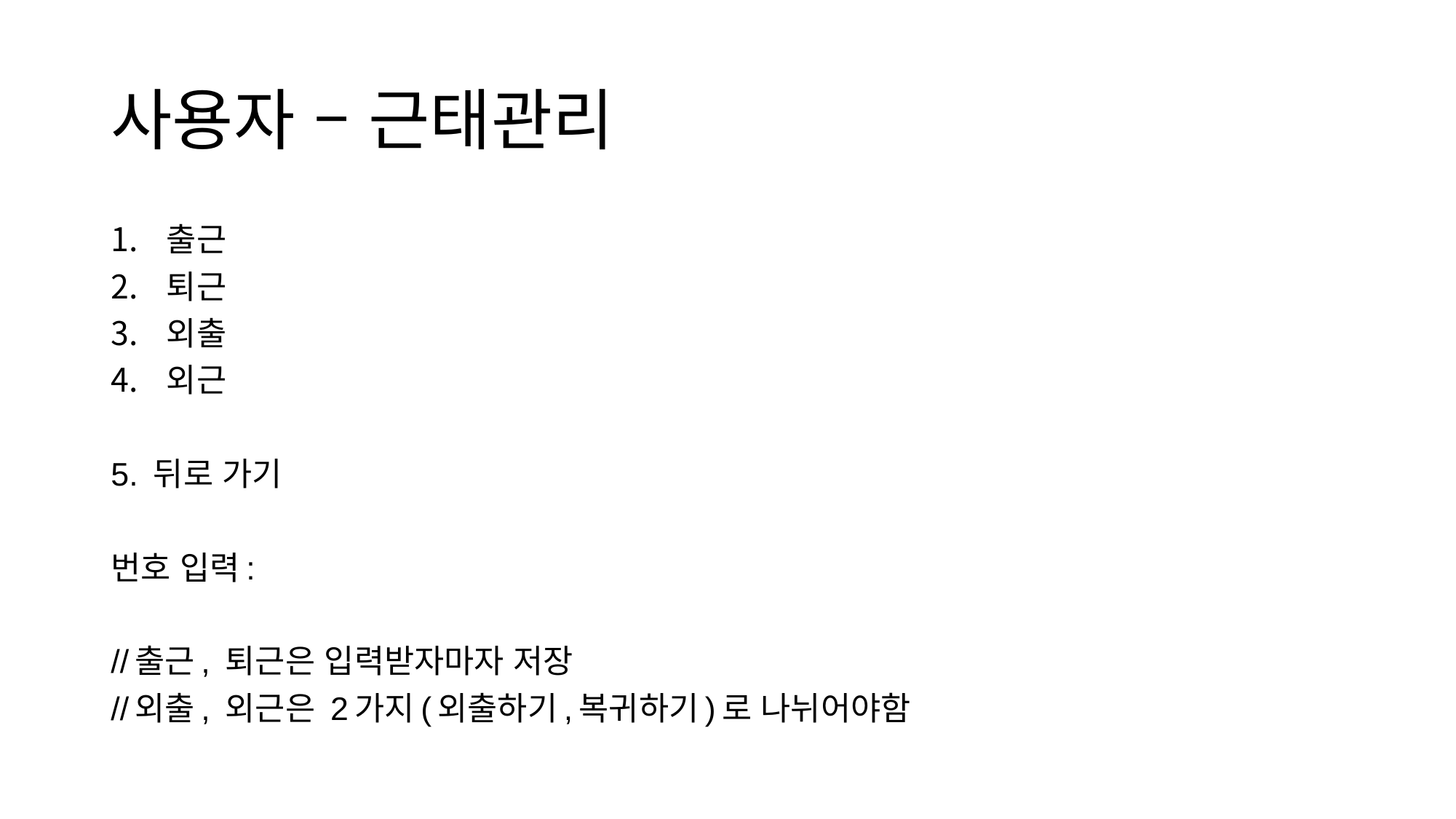

# 사용자 – 근태관리
출근
퇴근
외출
외근

5. 뒤로 가기

번호 입력:

//출근, 퇴근은 입력받자마자 저장
//외출, 외근은 2가지(외출하기,복귀하기)로 나뉘어야함